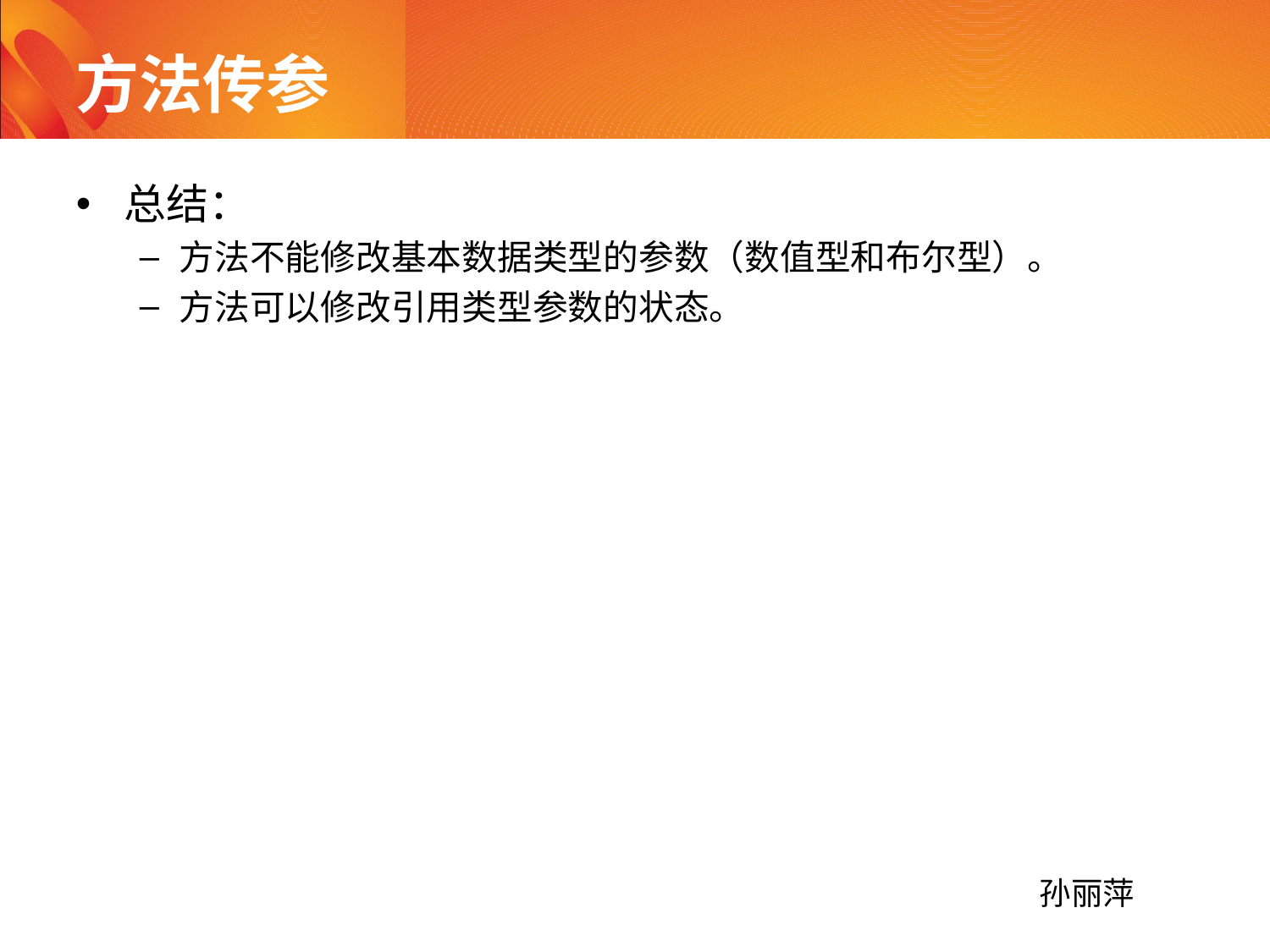

# 方法传参
总结：
方法不能修改基本数据类型的参数（数值型和布尔型）。
方法可以修改引用类型参数的状态。